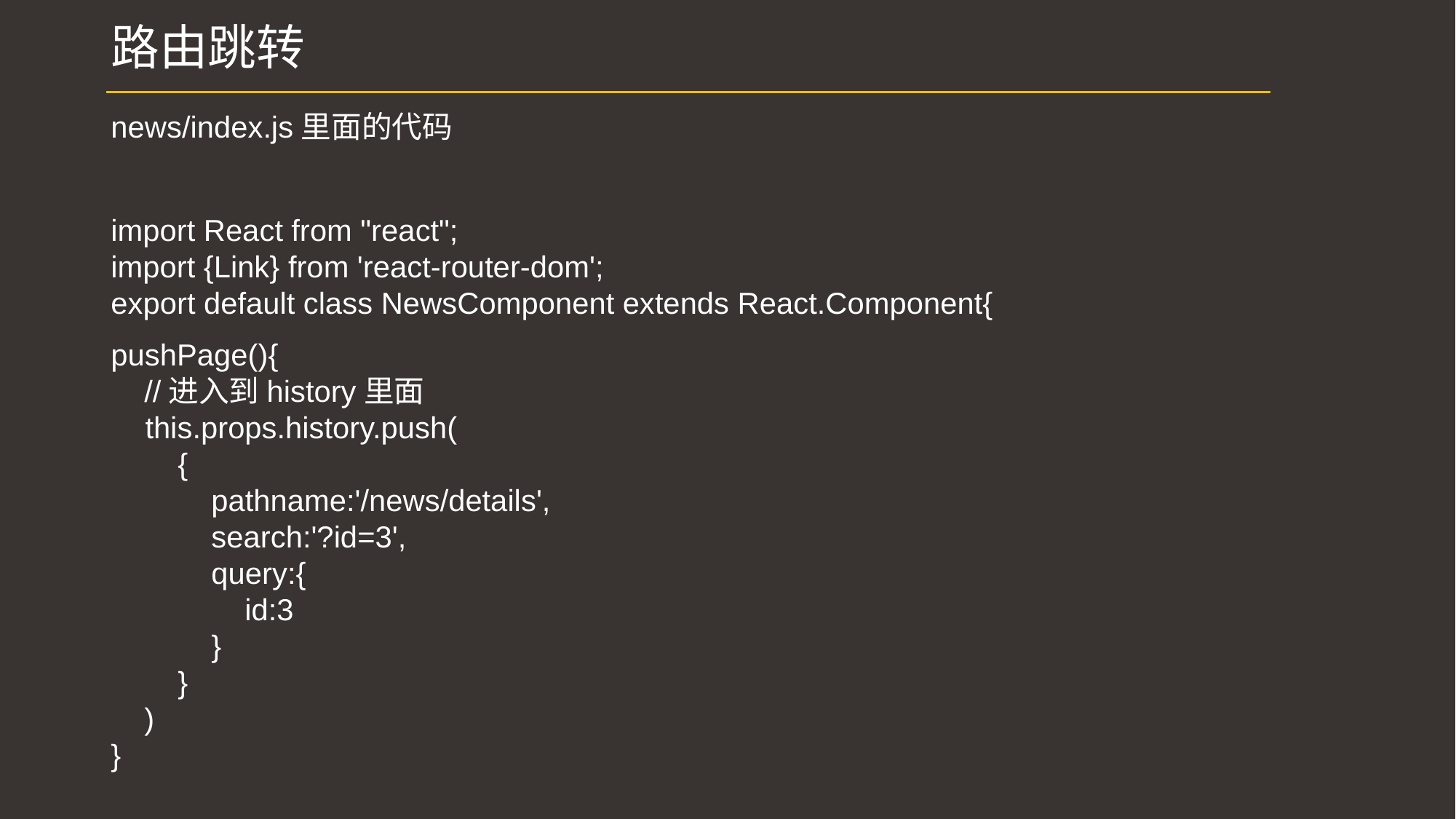

# 路由跳转
news/index.js里面的代码

import React from "react";
import {Link} from 'react-router-dom';
export default class NewsComponent extends React.Component{
pushPage(){
    //进入到history里面
    this.props.history.push(
        {
            pathname:'/news/details',
            search:'?id=3',
            query:{
                id:3
            }
        }
    )
}